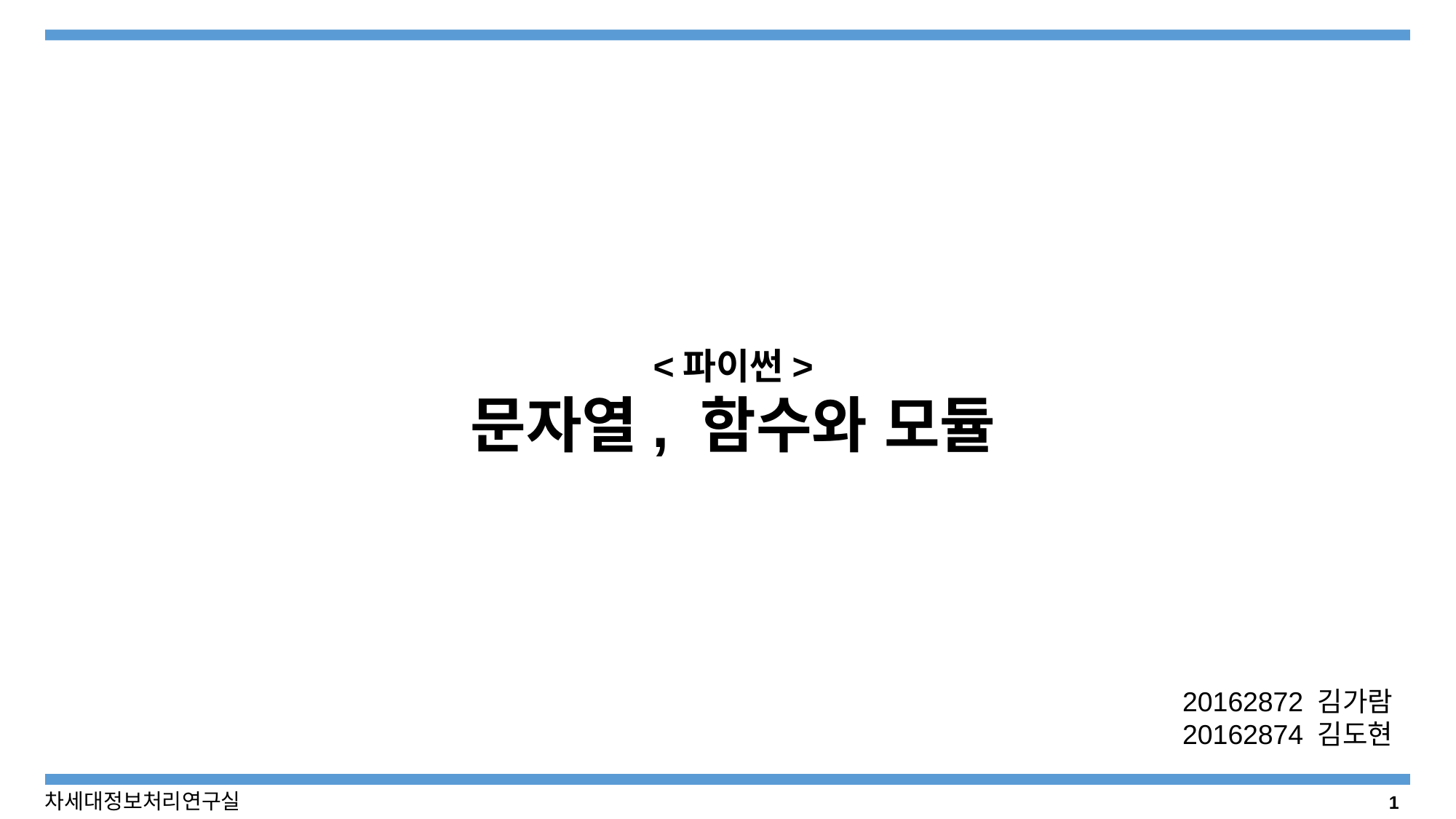

<파이썬>
문자열, 함수와 모듈
20162872 김가람
20162874 김도현
1